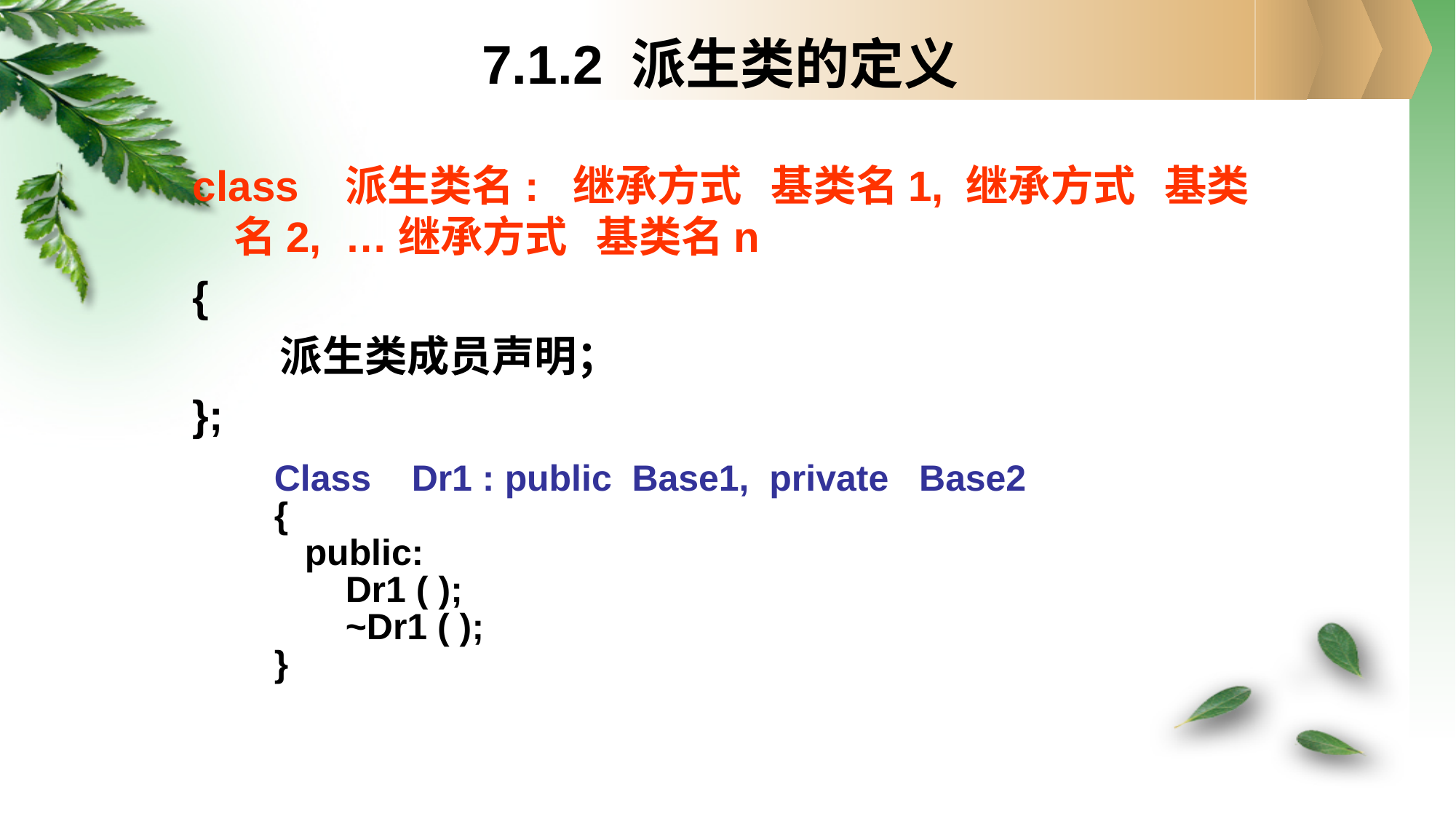

7.1.2 派生类的定义
class   派生类名:  继承方式   基类名1, 继承方式   基类名2,  …继承方式   基类名n
{
        派生类成员声明；
};

Class    Dr1 : public  Base1,  private   Base2
{
   public:
       Dr1 ( );
       ~Dr1 ( );
}